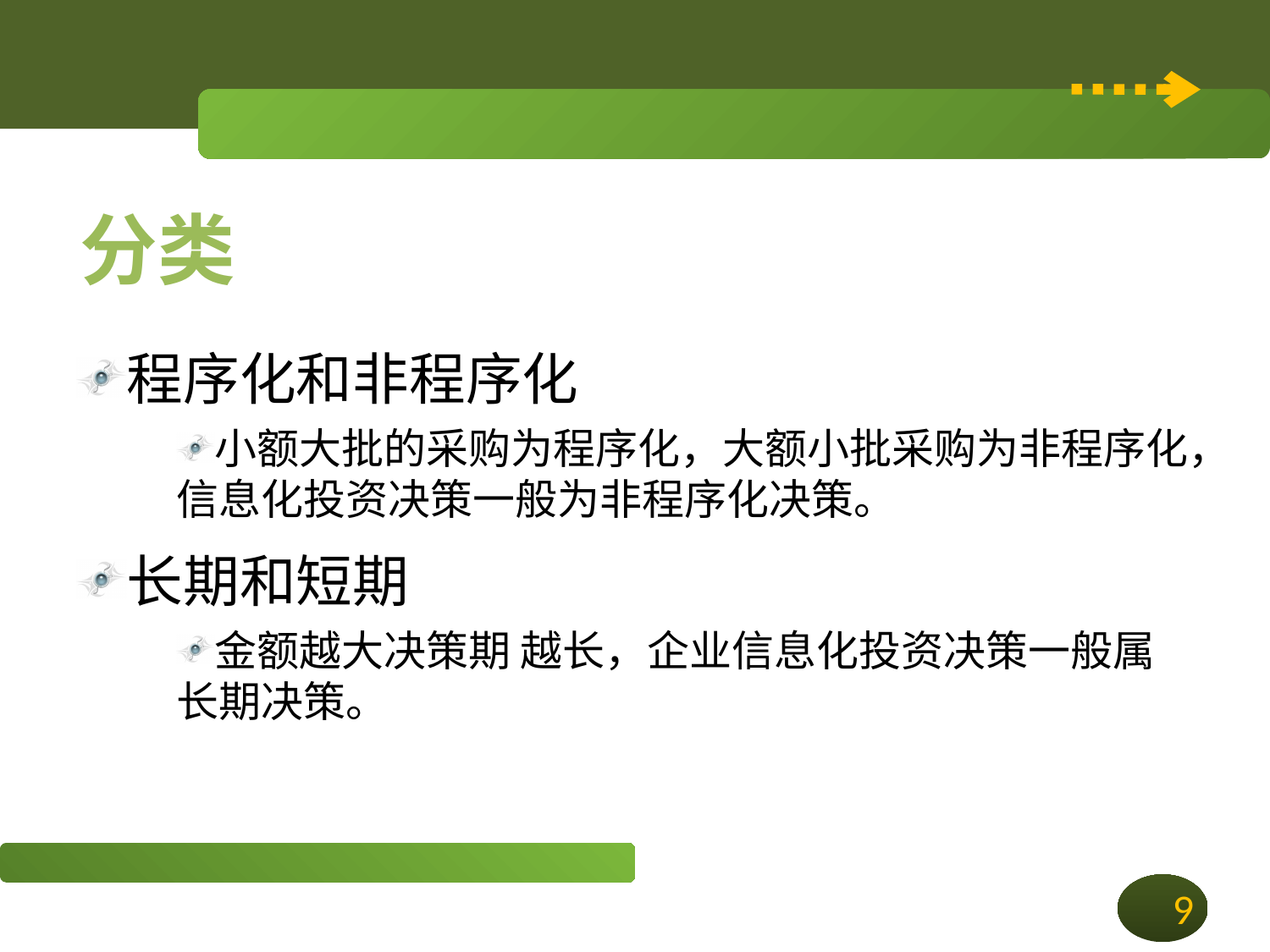

# 分类
程序化和非程序化
小额大批的采购为程序化，大额小批采购为非程序化，信息化投资决策一般为非程序化决策。
长期和短期
金额越大决策期 越长，企业信息化投资决策一般属长期决策。
9